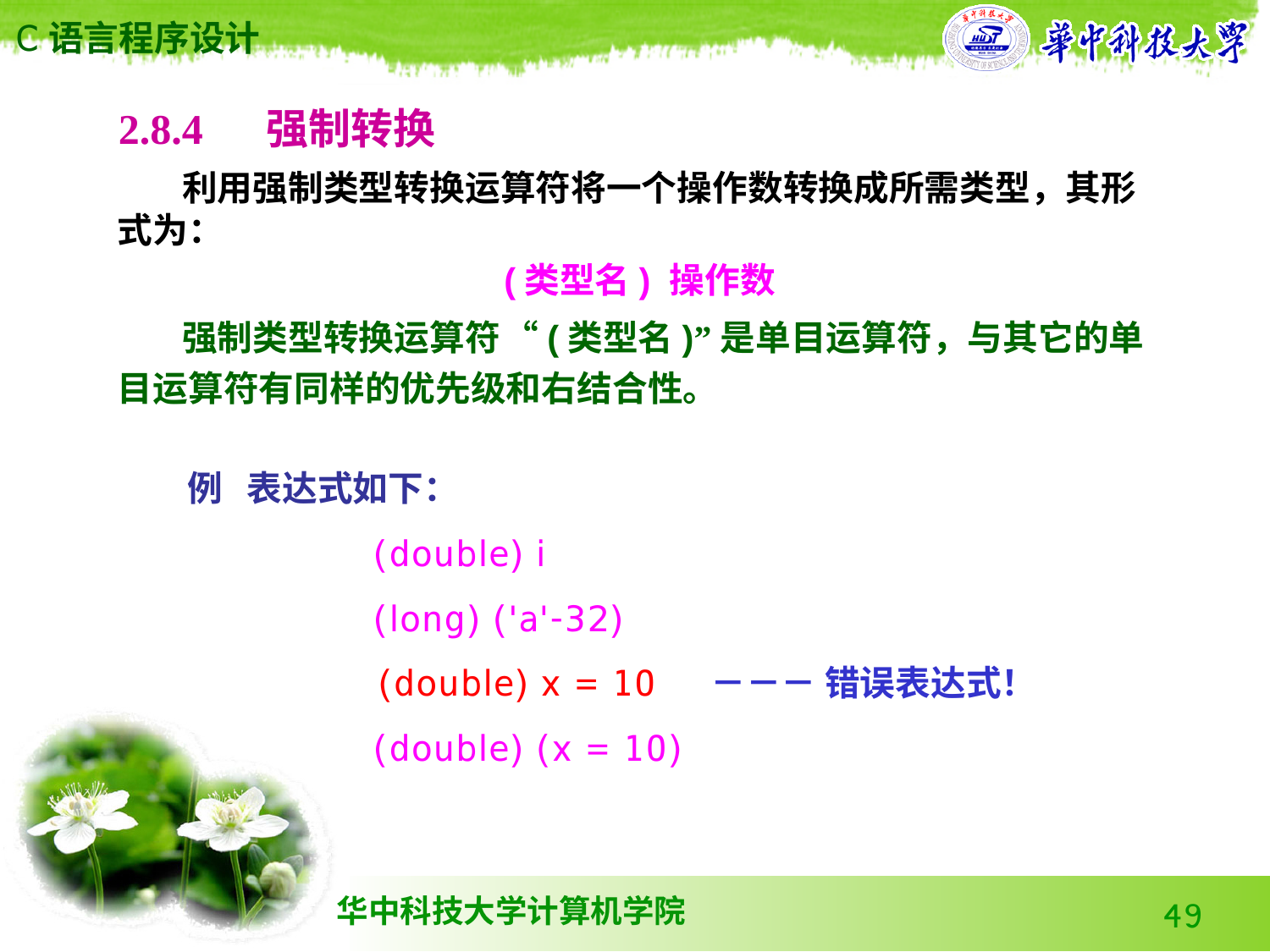

2.8.4 　强制转换
       利用强制类型转换运算符将一个操作数转换成所需类型，其形式为：
(类型名) 操作数
       强制类型转换运算符 “(类型名)”是单目运算符，与其它的单目运算符有同样的优先级和右结合性。
        例   表达式如下：
                         (double) i
                         (long) ('a'-32)
                        (double) x = 10    －－－ 错误表达式！
                         (double) (x = 10)
49